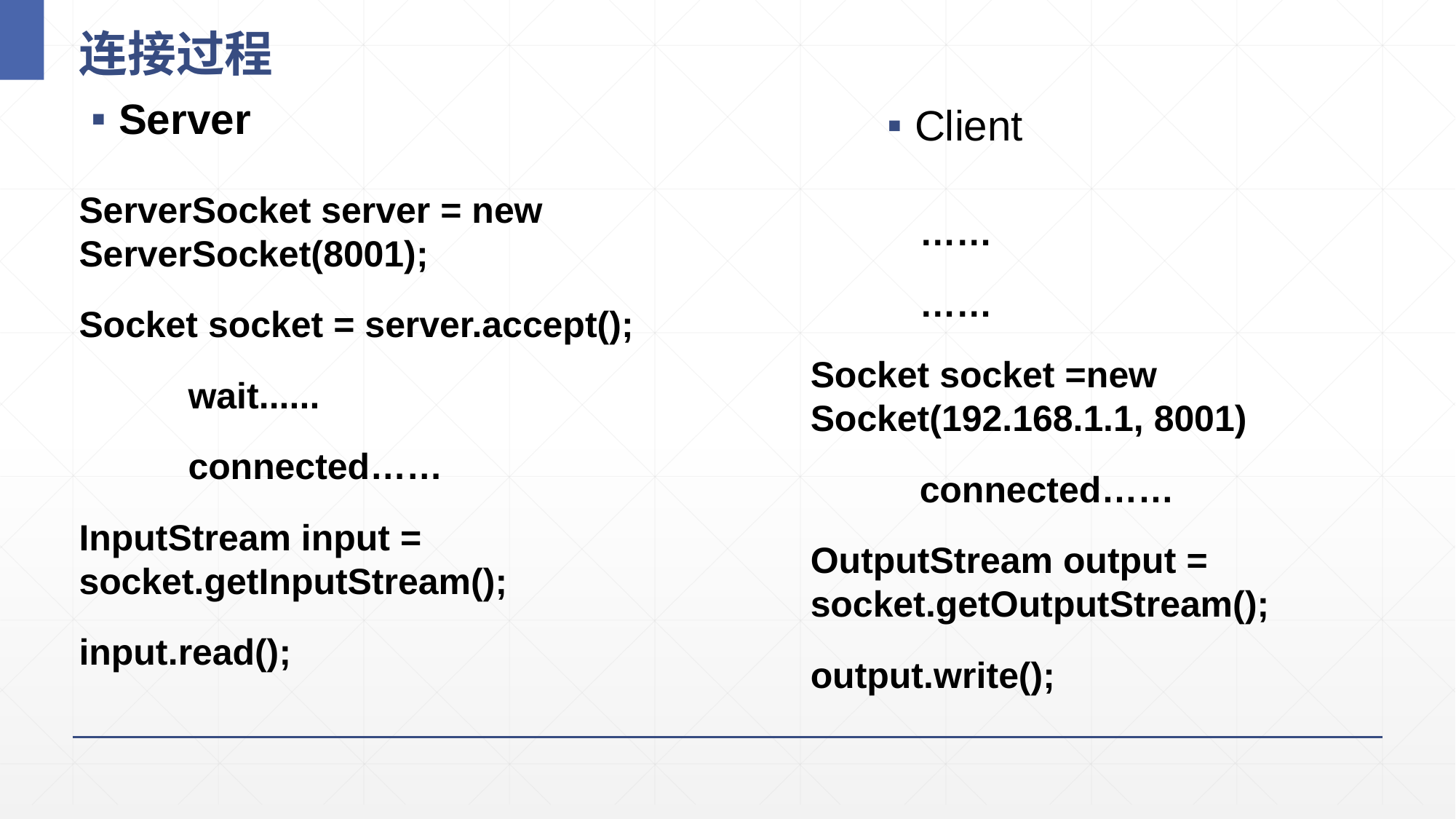

# 连接过程
Server
Client
ServerSocket server = new ServerSocket(8001);
Socket socket = server.accept();
	wait......
	connected……
InputStream input = socket.getInputStream();
input.read();
	……
	……
Socket socket =new Socket(192.168.1.1, 8001)
	connected……
OutputStream output = socket.getOutputStream();
output.write();